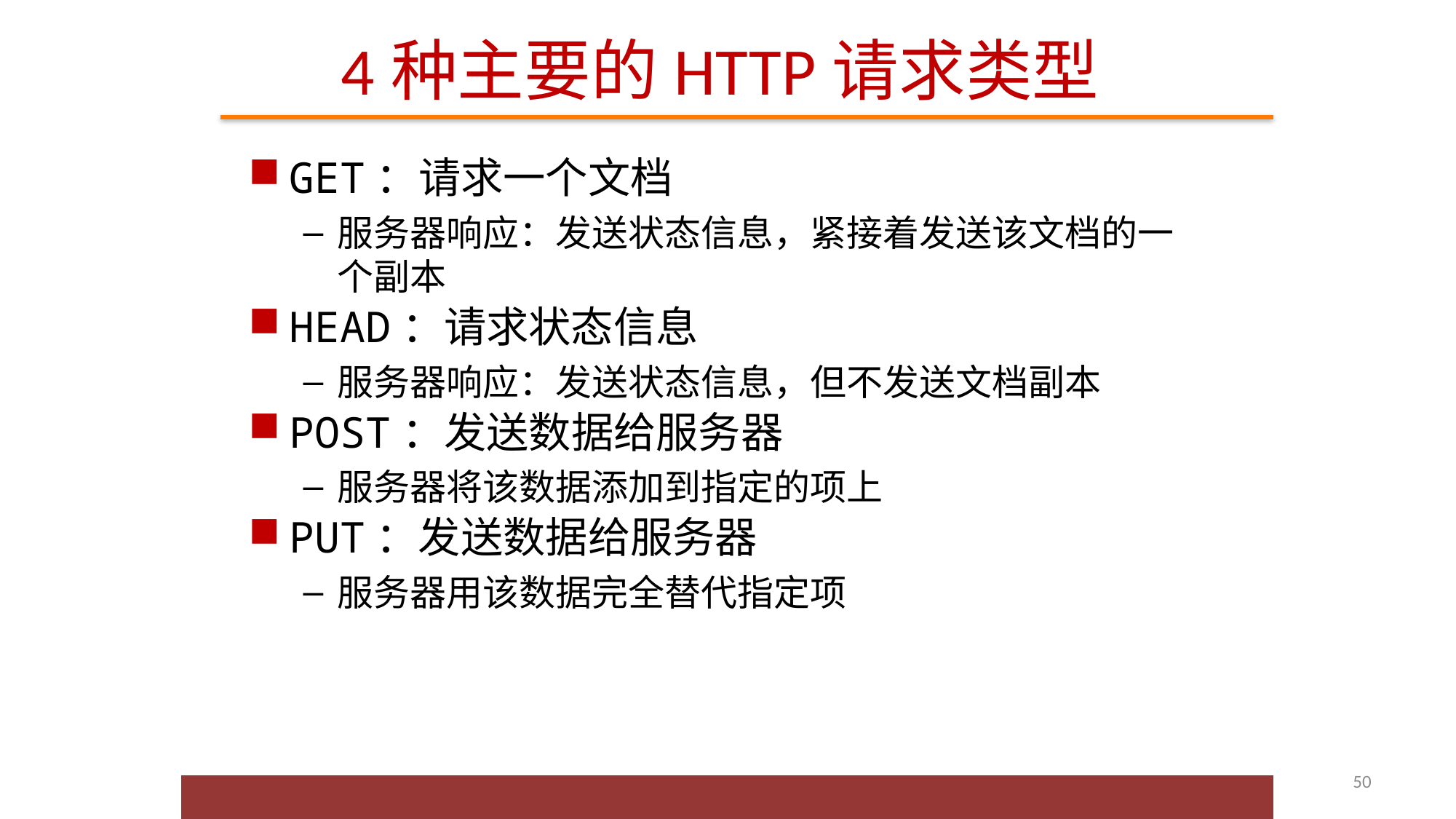

# 4种主要的HTTP请求类型
GET：请求一个文档
服务器响应：发送状态信息，紧接着发送该文档的一个副本
HEAD：请求状态信息
服务器响应：发送状态信息，但不发送文档副本
POST：发送数据给服务器
服务器将该数据添加到指定的项上
PUT：发送数据给服务器
服务器用该数据完全替代指定项
50